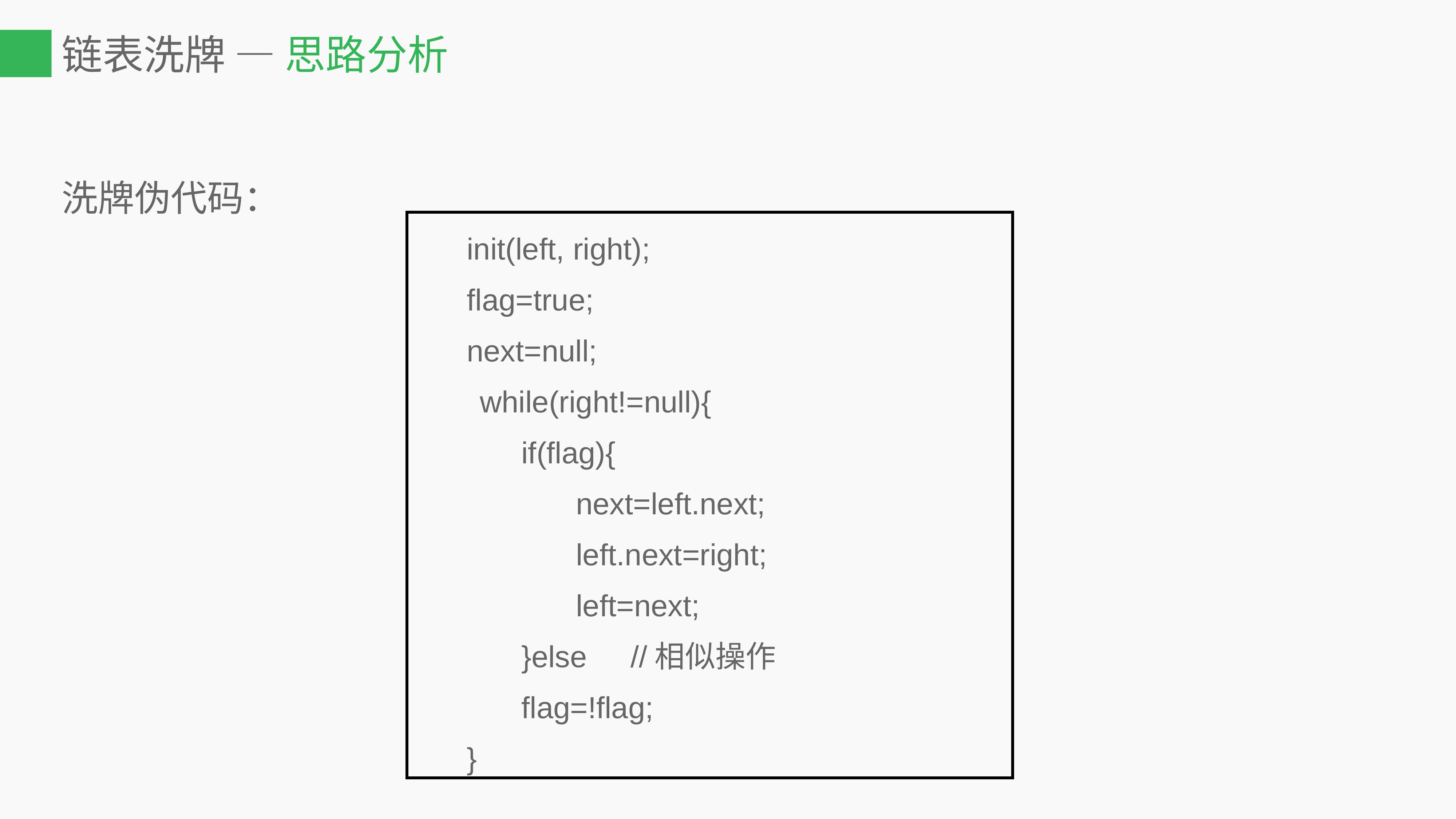

# 链表洗牌 — 思路分析
洗牌伪代码：
	init(left, right);
	flag=true;
	next=null;
        while(right!=null){
        	if(flag){
        		next=left.next;
        		left.next=right;
        		left=next;
        	}else	//相似操作
        	flag=!flag;
	}